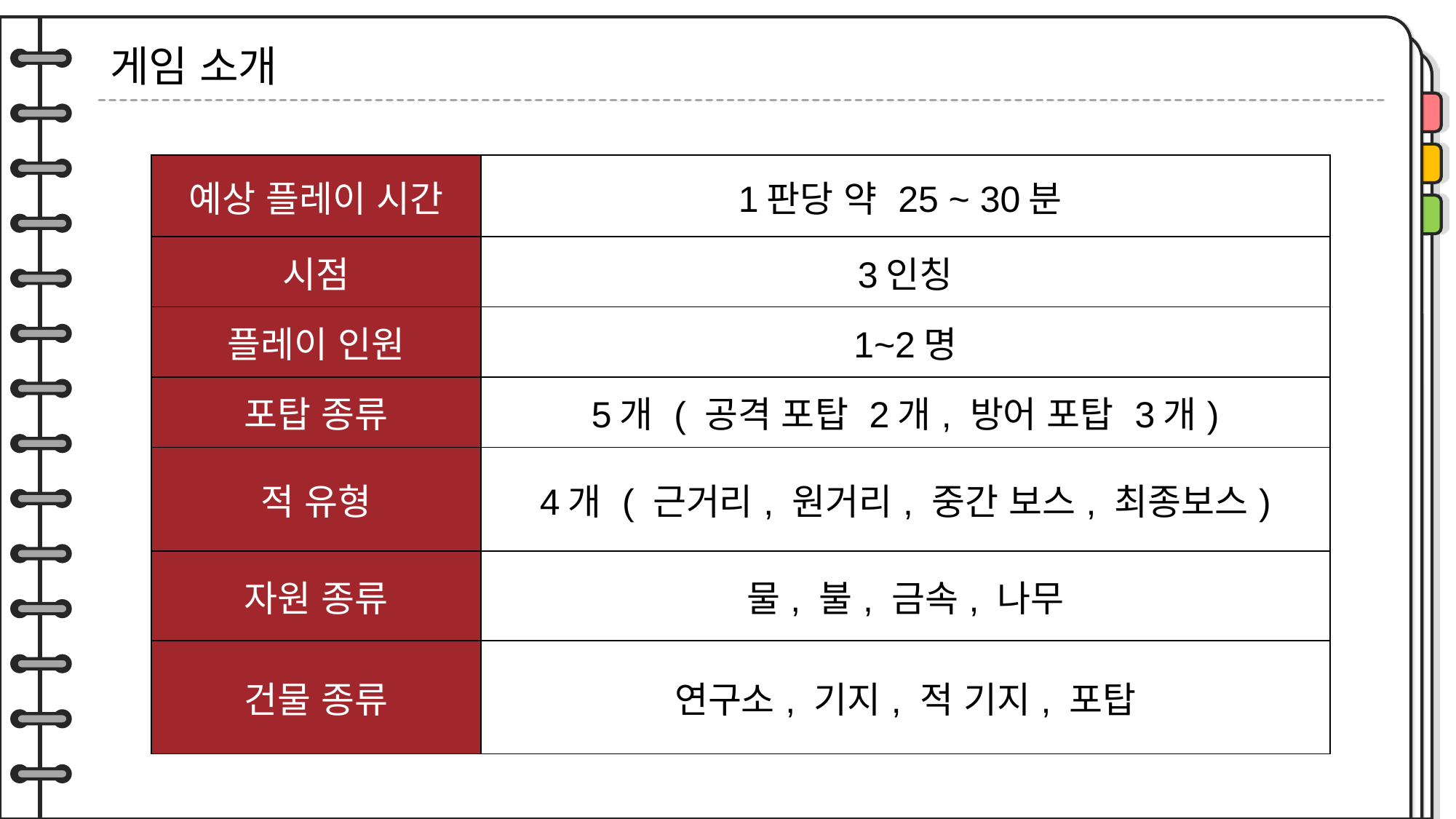

게임 소개
| 예상 플레이 시간 | 1판당 약 25 ~ 30분 |
| --- | --- |
| 시점 | 3인칭 |
| 플레이 인원 | 1~2명 |
| 포탑 종류 | 5개 ( 공격 포탑 2개, 방어 포탑 3개) |
| 적 유형 | 4개 ( 근거리, 원거리, 중간 보스, 최종보스) |
| 자원 종류 | 물, 불, 금속, 나무 |
| 건물 종류 | 연구소, 기지, 적 기지, 포탑 |